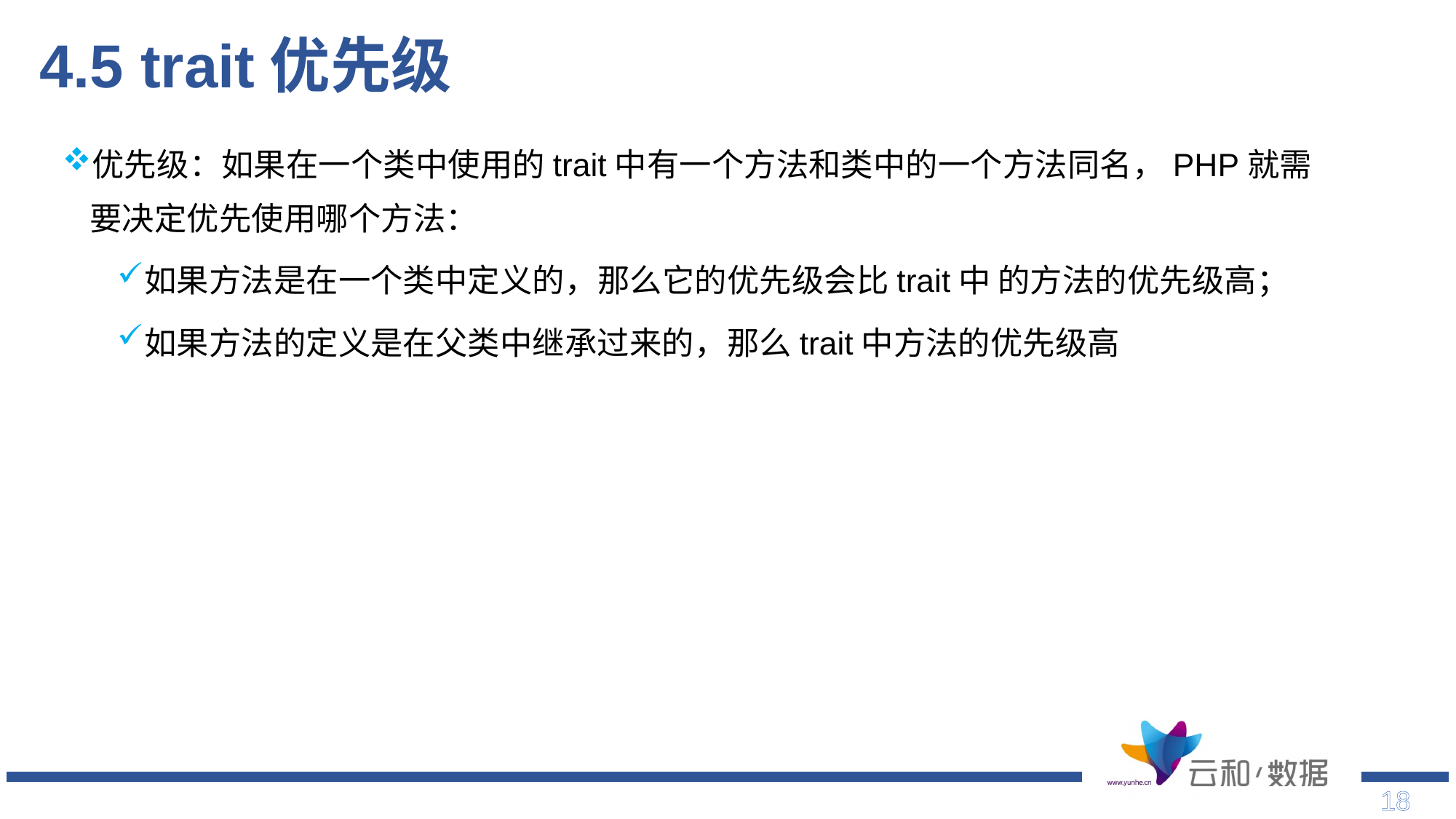

# 4.5 trait优先级
优先级：如果在一个类中使用的trait中有一个方法和类中的一个方法同名，PHP就需要决定优先使用哪个方法：
如果方法是在一个类中定义的，那么它的优先级会比trait中 的方法的优先级高；
如果方法的定义是在父类中继承过来的，那么trait中方法的优先级高
18